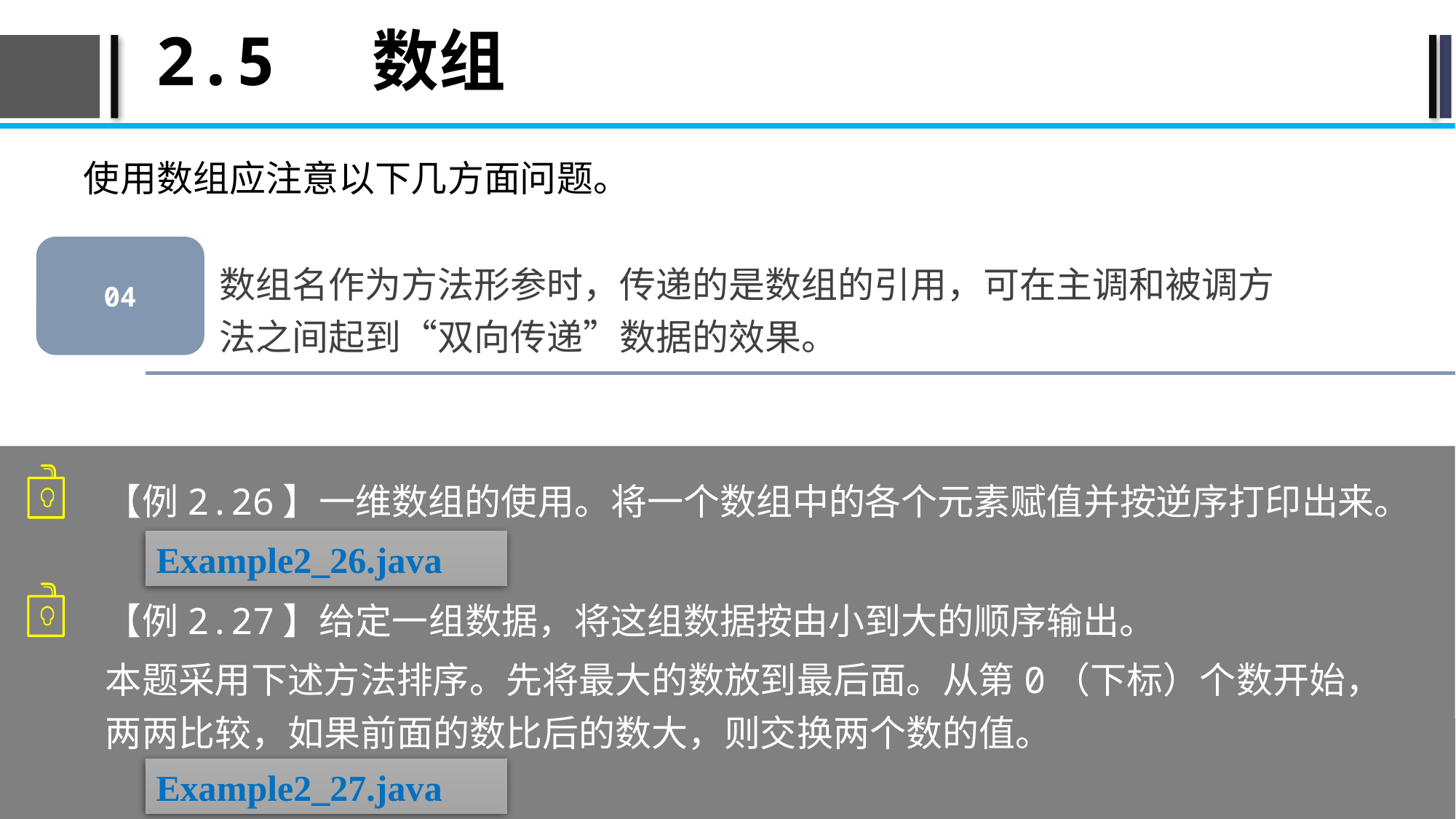

# 2.5  数组

使用数组应注意以下几方面问题。
04
数组名作为方法形参时，传递的是数组的引用，可在主调和被调方法之间起到“双向传递”数据的效果。

【例2.26】一维数组的使用。将一个数组中的各个元素赋值并按逆序打印出来。

【例2.27】给定一组数据，将这组数据按由小到大的顺序输出。
本题采用下述方法排序。先将最大的数放到最后面。从第0（下标）个数开始，两两比较，如果前面的数比后的数大，则交换两个数的值。

Example2_26.java

Example2_27.java